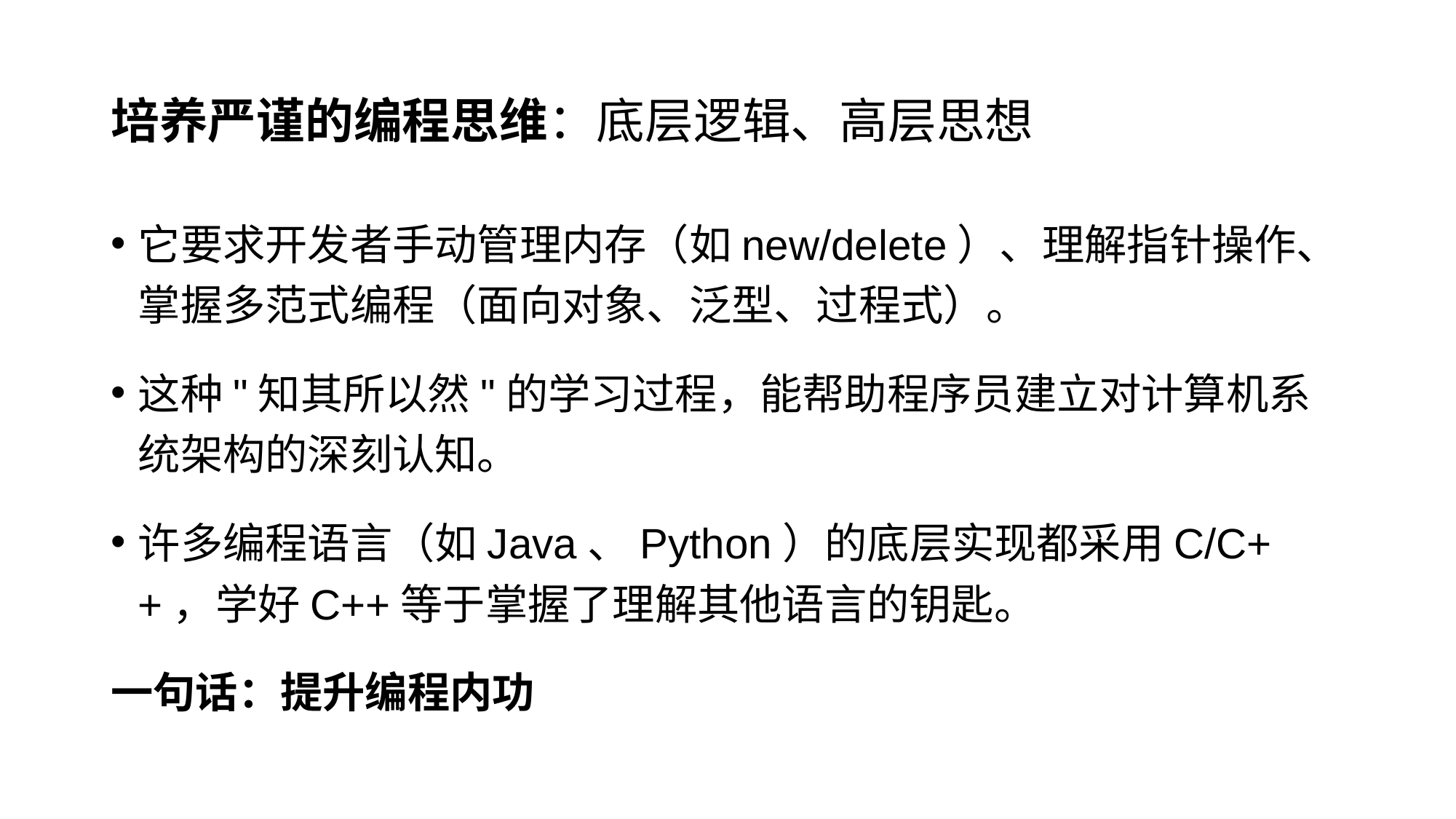

# 培养严谨的编程思维：底层逻辑、高层思想
它要求开发者手动管理内存（如new/delete）、理解指针操作、掌握多范式编程（面向对象、泛型、过程式）。
这种"知其所以然"的学习过程，能帮助程序员建立对计算机系统架构的深刻认知。
许多编程语言（如Java、Python）的底层实现都采用C/C++，学好C++等于掌握了理解其他语言的钥匙。
一句话：提升编程内功